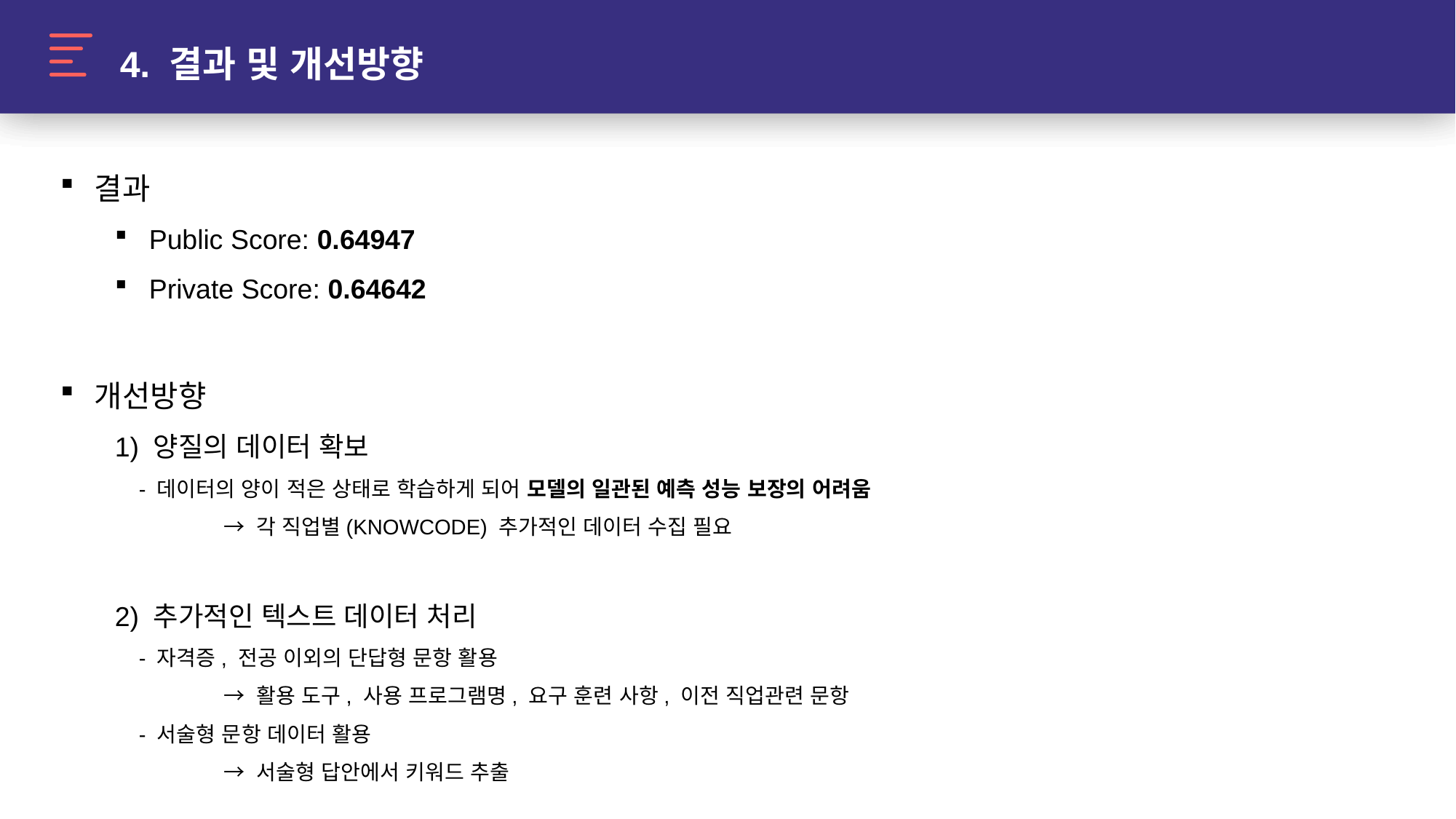

4. 결과 및 개선방향
3. 모델 구축 및 검증
3. 모델 구축 및 검증
4. 결과 및 개선방향

결과
Public Score: 0.64947
Private Score: 0.64642

개선방향
1) 양질의 데이터 확보
    - 데이터의 양이 적은 상태로 학습하게 되어 모델의 일관된 예측 성능 보장의 어려움
	→ 각 직업별(KNOWCODE) 추가적인 데이터 수집 필요

2) 추가적인 텍스트 데이터 처리
    - 자격증, 전공 이외의 단답형 문항 활용
	→ 활용 도구, 사용 프로그램명, 요구 훈련 사항, 이전 직업관련 문항
    - 서술형 문항 데이터 활용
	→ 서술형 답안에서 키워드 추출